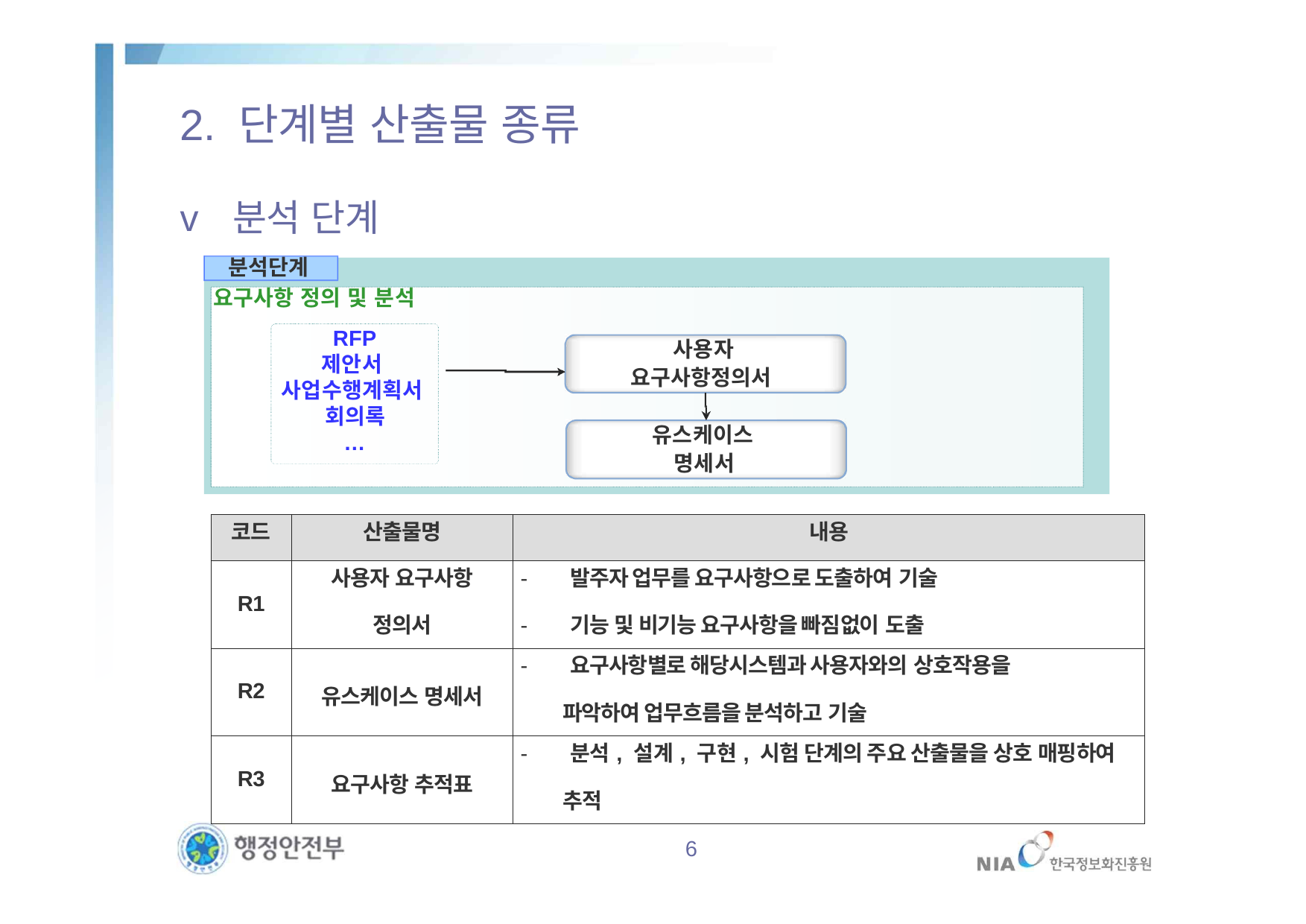

# 2. 단계별 산출물 종류
v 분석 단계
분석단계

요구사항 정의 및 분석

RFP
제안서  사업수행계획서  회의록
…
사용자  요구사항정의서

유스케이스  명세서

| 코드 | 산출물명 | 내용 |
| --- | --- | --- |
| R1 | 사용자 요구사항 정의서 | - 발주자 업무를 요구사항으로 도출하여 기술 - 기능 및 비기능 요구사항을 빠짐없이 도출 |
| R2 | 유스케이스 명세서 | - 요구사항별로 해당시스템과 사용자와의 상호작용을 파악하여 업무흐름을 분석하고 기술 |
| R3 | 요구사항 추적표 | - 분석, 설계, 구현, 시험 단계의 주요 산출물을 상호 매핑하여 추적 |
6